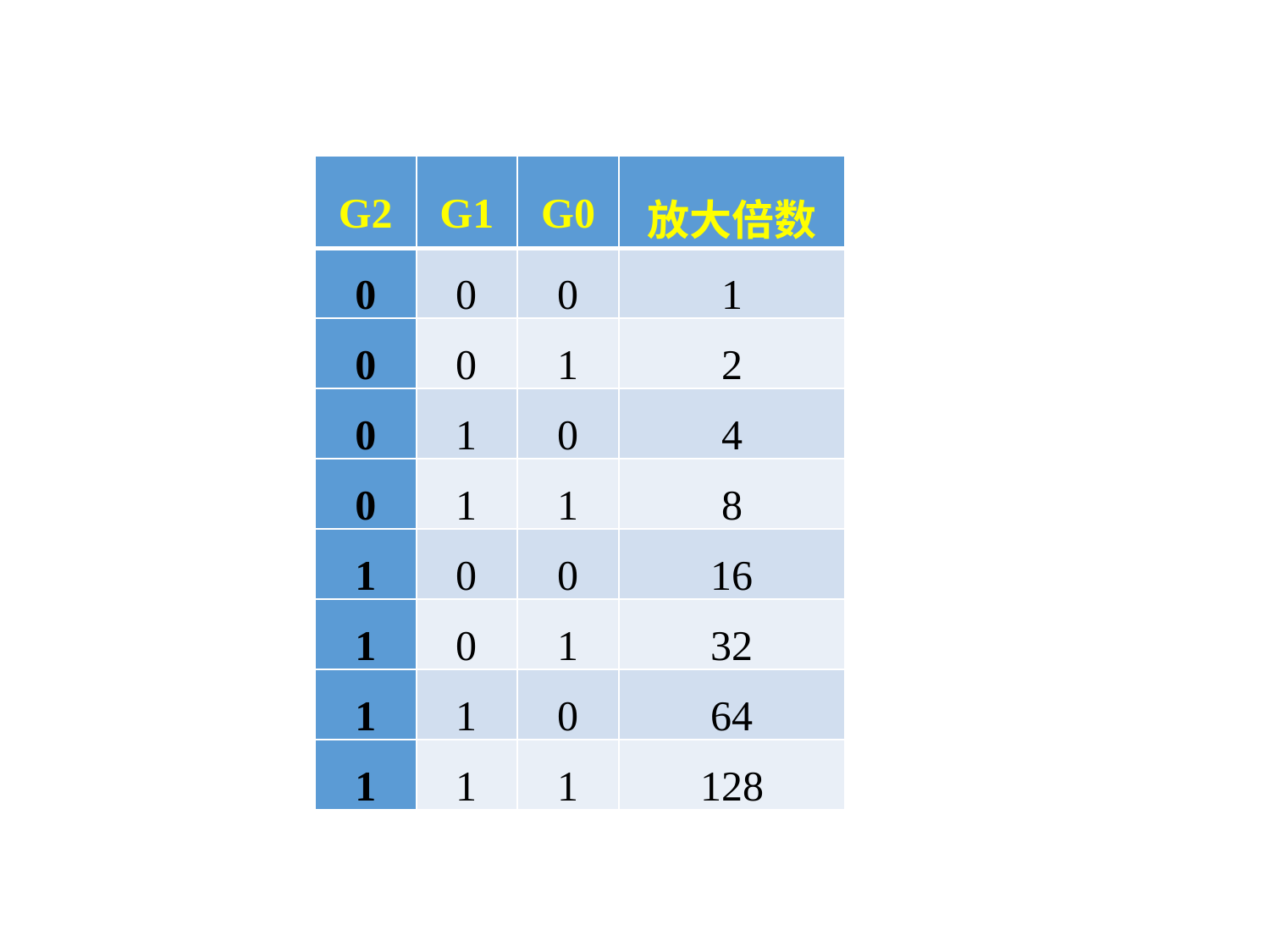

| G2 | G1 | G0 | 放大倍数 |
| --- | --- | --- | --- |
| 0 | 0 | 0 | 1 |
| 0 | 0 | 1 | 2 |
| 0 | 1 | 0 | 4 |
| 0 | 1 | 1 | 8 |
| 1 | 0 | 0 | 16 |
| 1 | 0 | 1 | 32 |
| 1 | 1 | 0 | 64 |
| 1 | 1 | 1 | 128 |